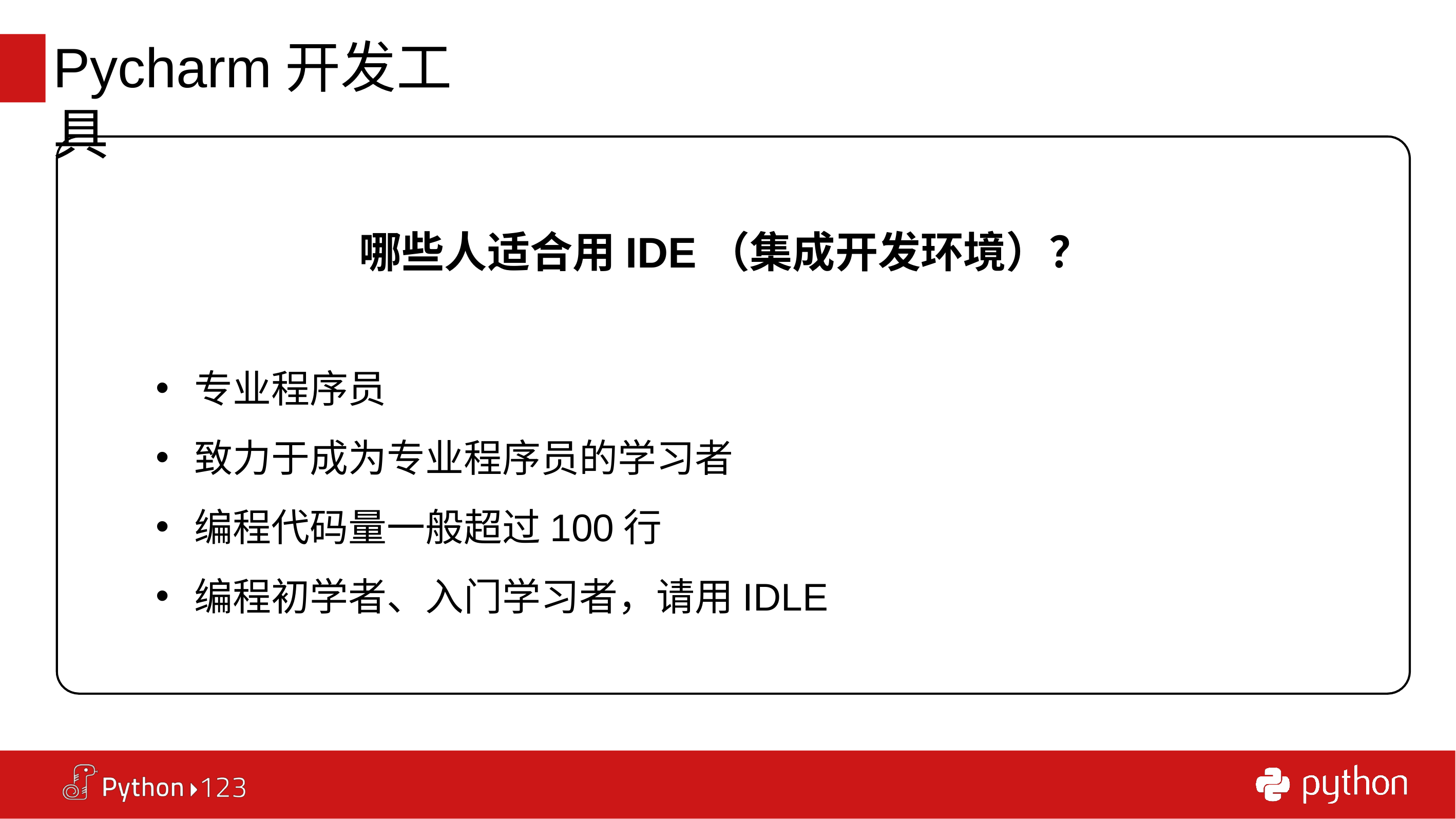

# Pycharm开发工具

哪些人适合用IDE（集成开发环境）？

专业程序员
致力于成为专业程序员的学习者
编程代码量一般超过100行
编程初学者、入门学习者，请用IDLE